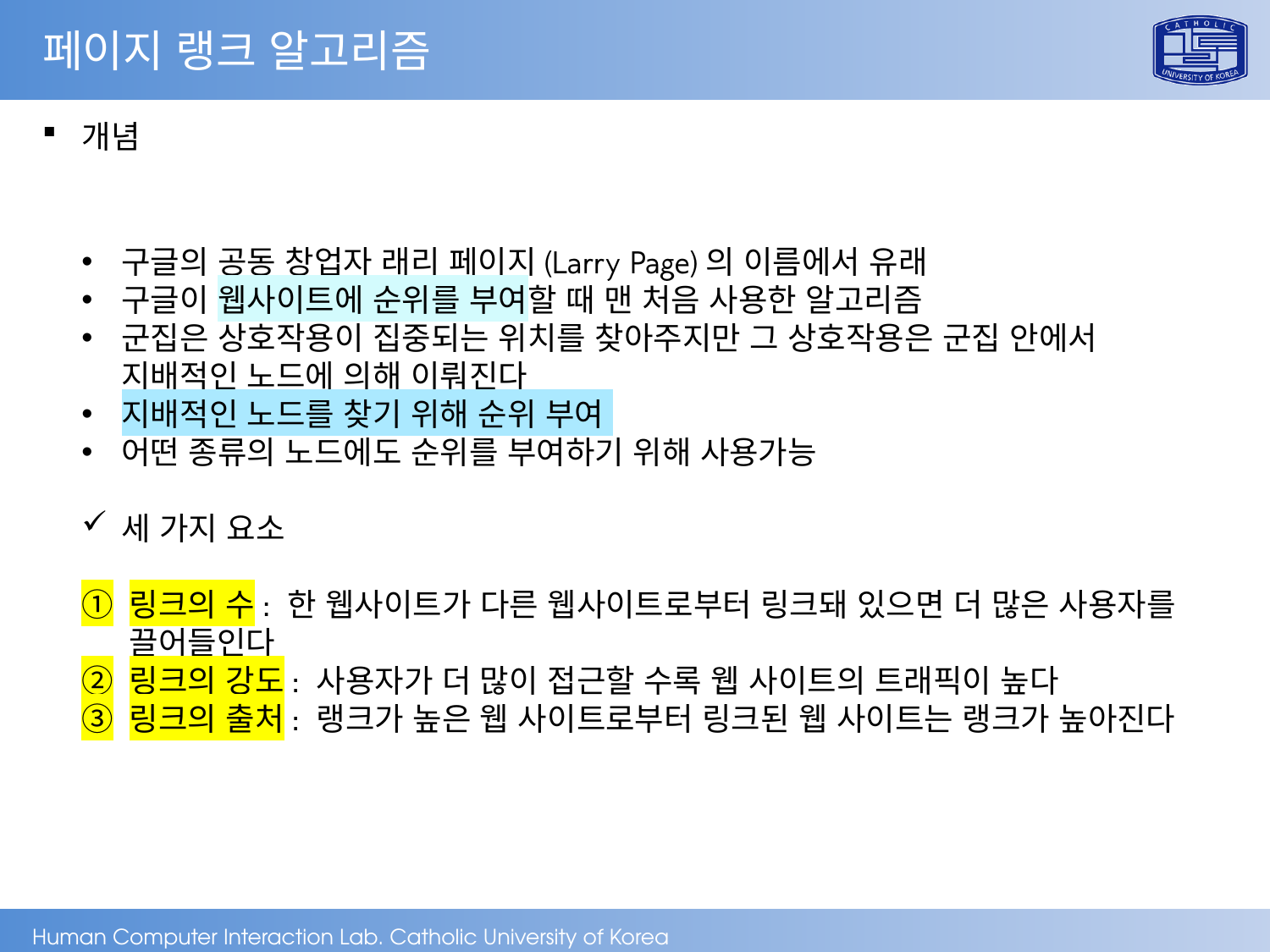

페이지 랭크 알고리즘
개념
구글의 공동 창업자 래리 페이지(Larry Page)의 이름에서 유래
구글이 웹사이트에 순위를 부여할 때 맨 처음 사용한 알고리즘
군집은 상호작용이 집중되는 위치를 찾아주지만 그 상호작용은 군집 안에서 지배적인 노드에 의해 이뤄진다
지배적인 노드를 찾기 위해 순위 부여
어떤 종류의 노드에도 순위를 부여하기 위해 사용가능

세 가지 요소

링크의 수: 한 웹사이트가 다른 웹사이트로부터 링크돼 있으면 더 많은 사용자를 끌어들인다
링크의 강도: 사용자가 더 많이 접근할 수록 웹 사이트의 트래픽이 높다
링크의 출처: 랭크가 높은 웹 사이트로부터 링크된 웹 사이트는 랭크가 높아진다